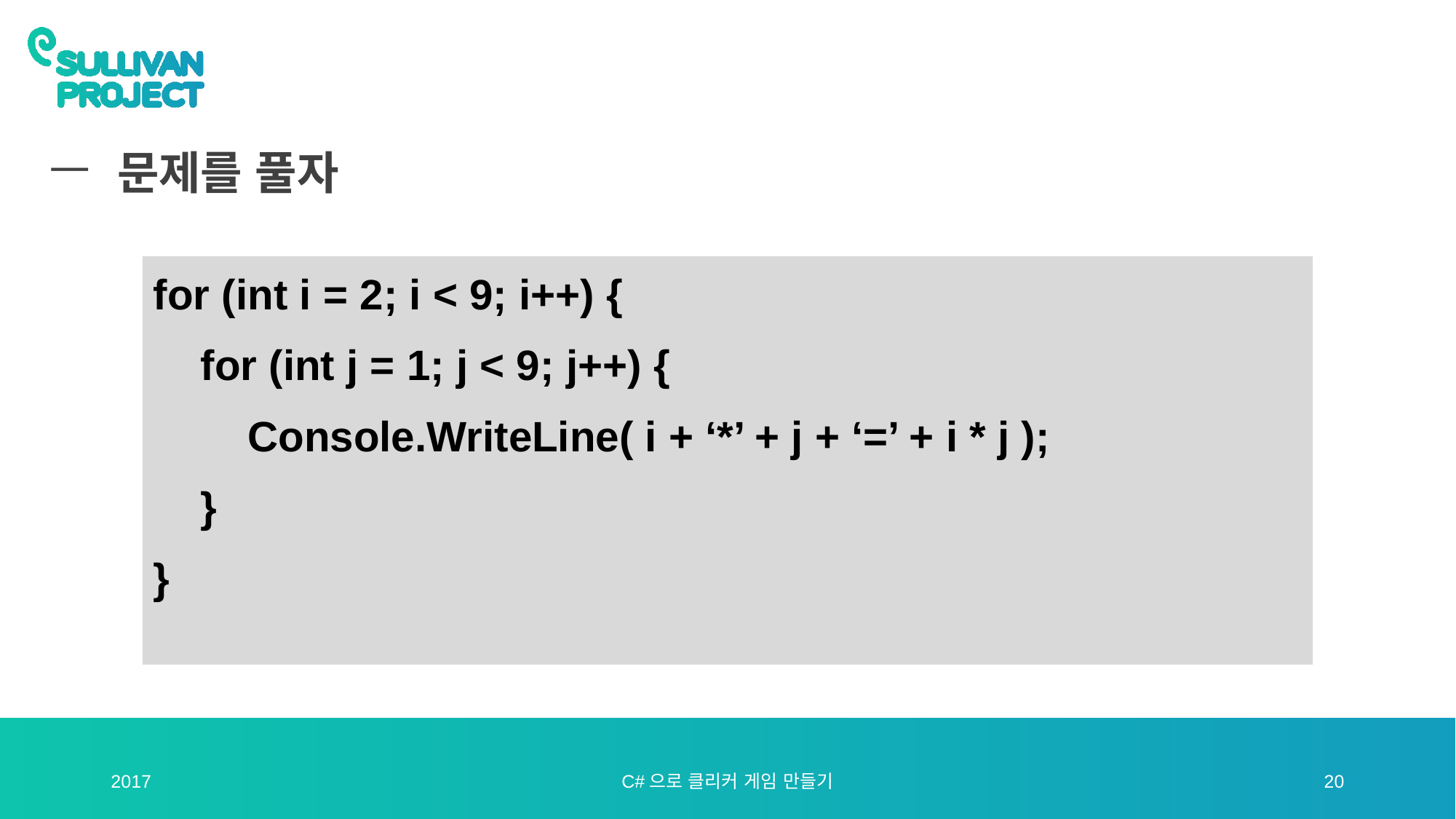

# 문제를 풀자
for (int i = 2; i < 9; i++) {
    for (int j = 1; j < 9; j++) {
        Console.WriteLine( i + ‘*’ + j + ‘=’ + i * j );
    }
}
2017
C#으로 클리커 게임 만들기
20